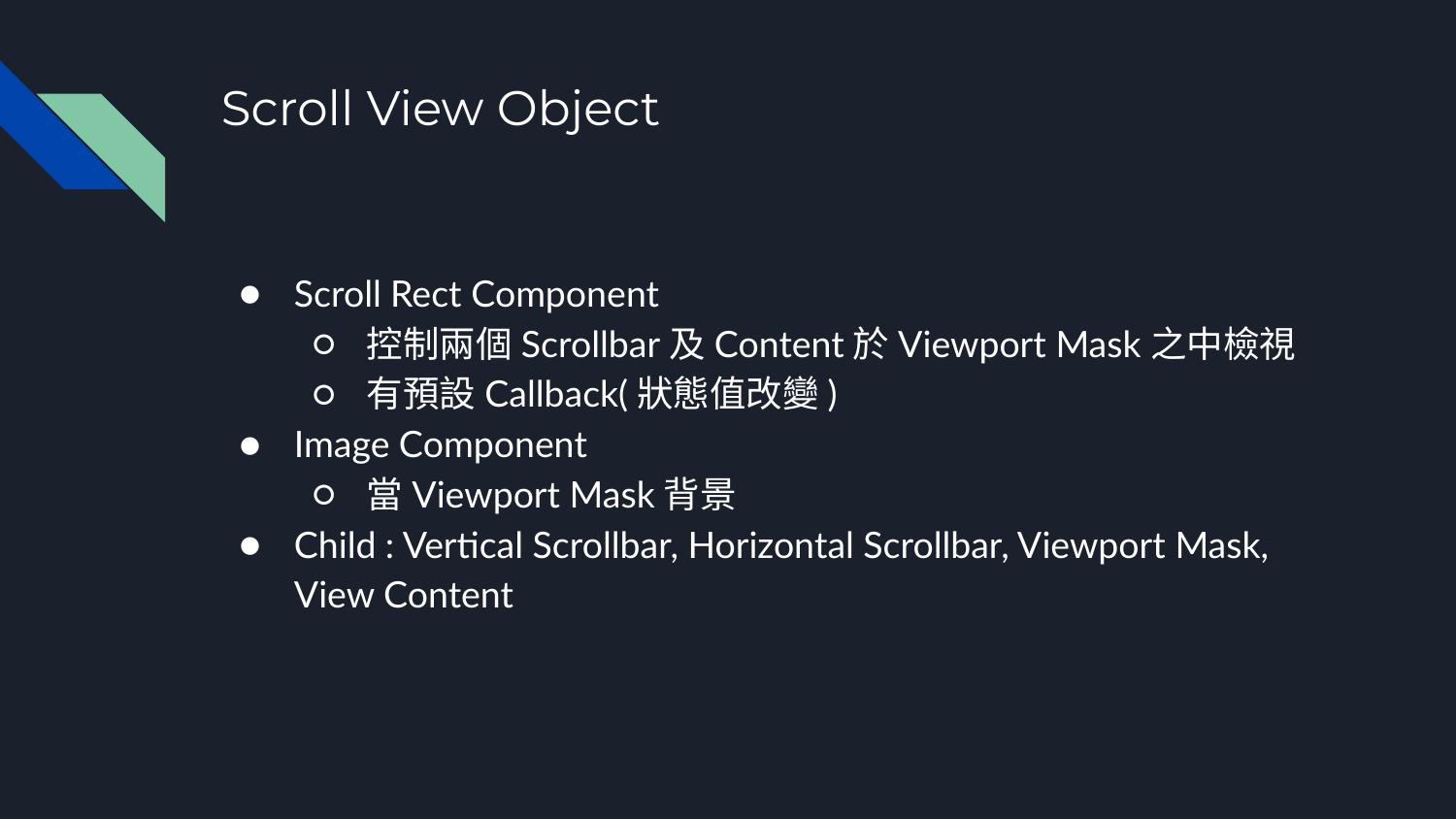

# Scroll View Object
Scroll Rect Component
控制兩個Scrollbar及Content於Viewport Mask之中檢視
有預設Callback(狀態值改變)
Image Component
當Viewport Mask背景
Child : Vertical Scrollbar, Horizontal Scrollbar, Viewport Mask, View Content